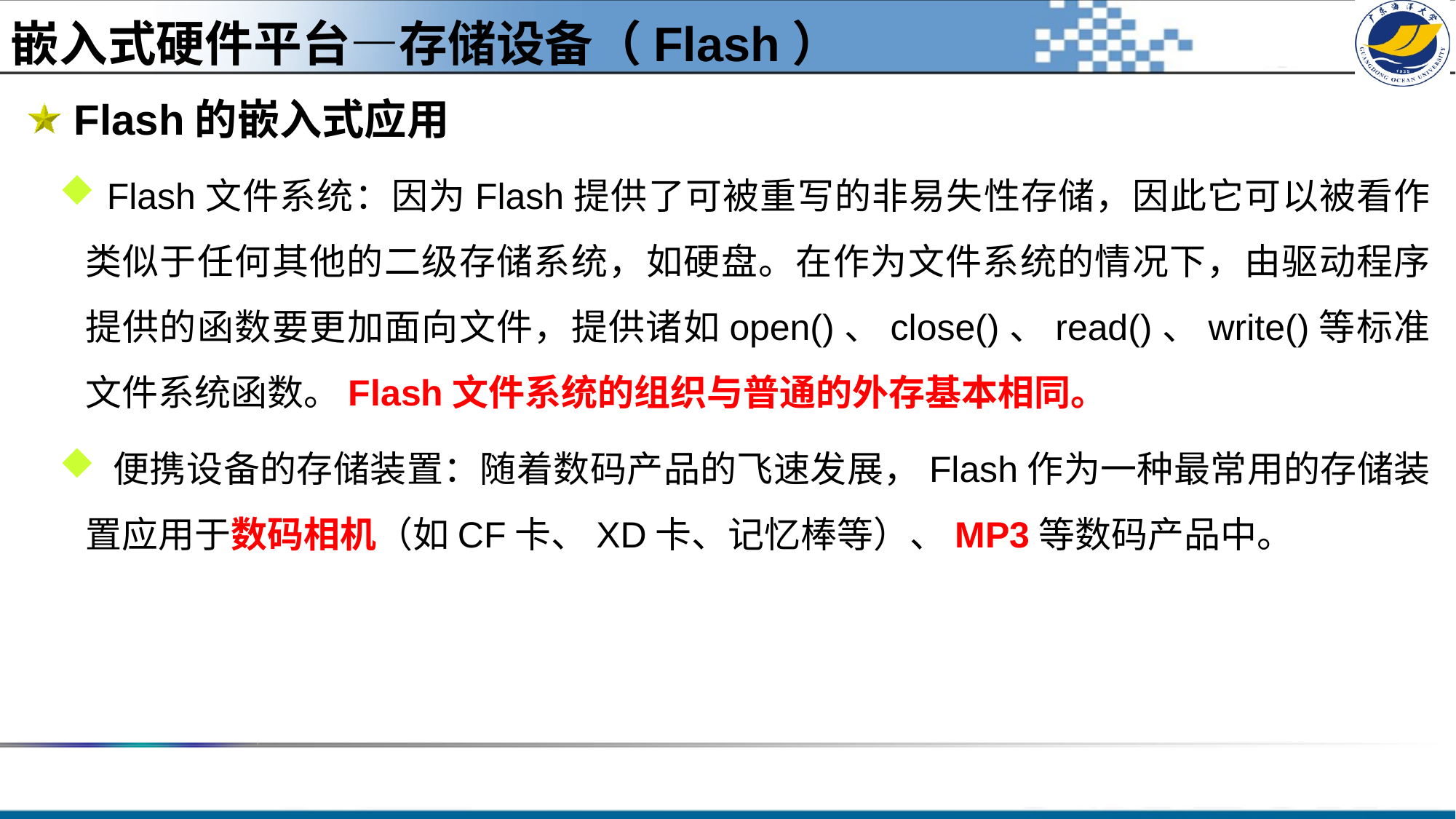

嵌入式硬件平台—存储设备（Flash）
#
 Flash的嵌入式应用
 Flash文件系统：因为Flash提供了可被重写的非易失性存储，因此它可以被看作类似于任何其他的二级存储系统，如硬盘。在作为文件系统的情况下，由驱动程序提供的函数要更加面向文件，提供诸如open()、close()、read()、write()等标准文件系统函数。Flash文件系统的组织与普通的外存基本相同。
 便携设备的存储装置：随着数码产品的飞速发展，Flash作为一种最常用的存储装置应用于数码相机（如CF卡、XD卡、记忆棒等）、MP3等数码产品中。
66